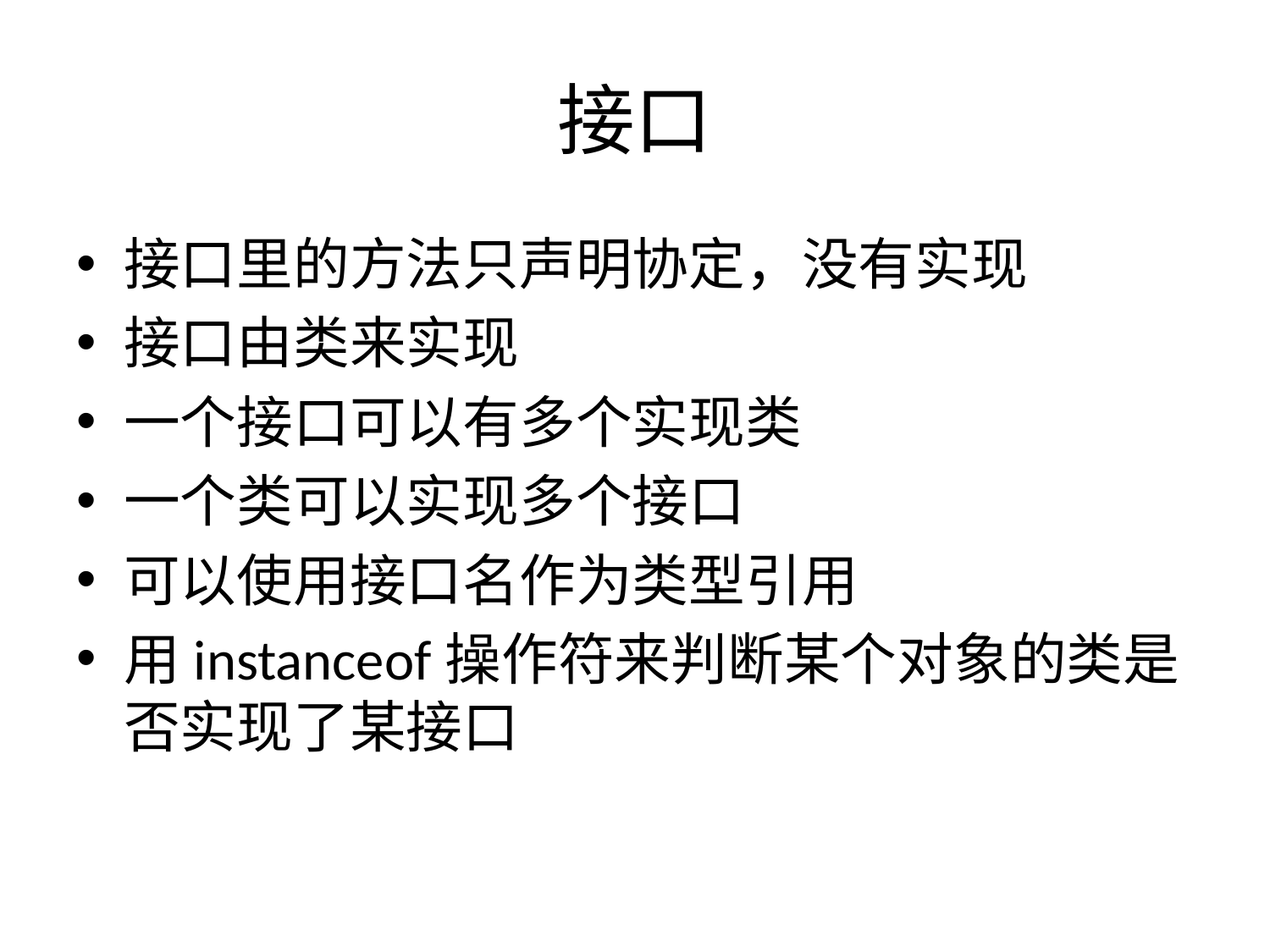

# 接口
接口里的方法只声明协定，没有实现
接口由类来实现
一个接口可以有多个实现类
一个类可以实现多个接口
可以使用接口名作为类型引用
用instanceof操作符来判断某个对象的类是否实现了某接口